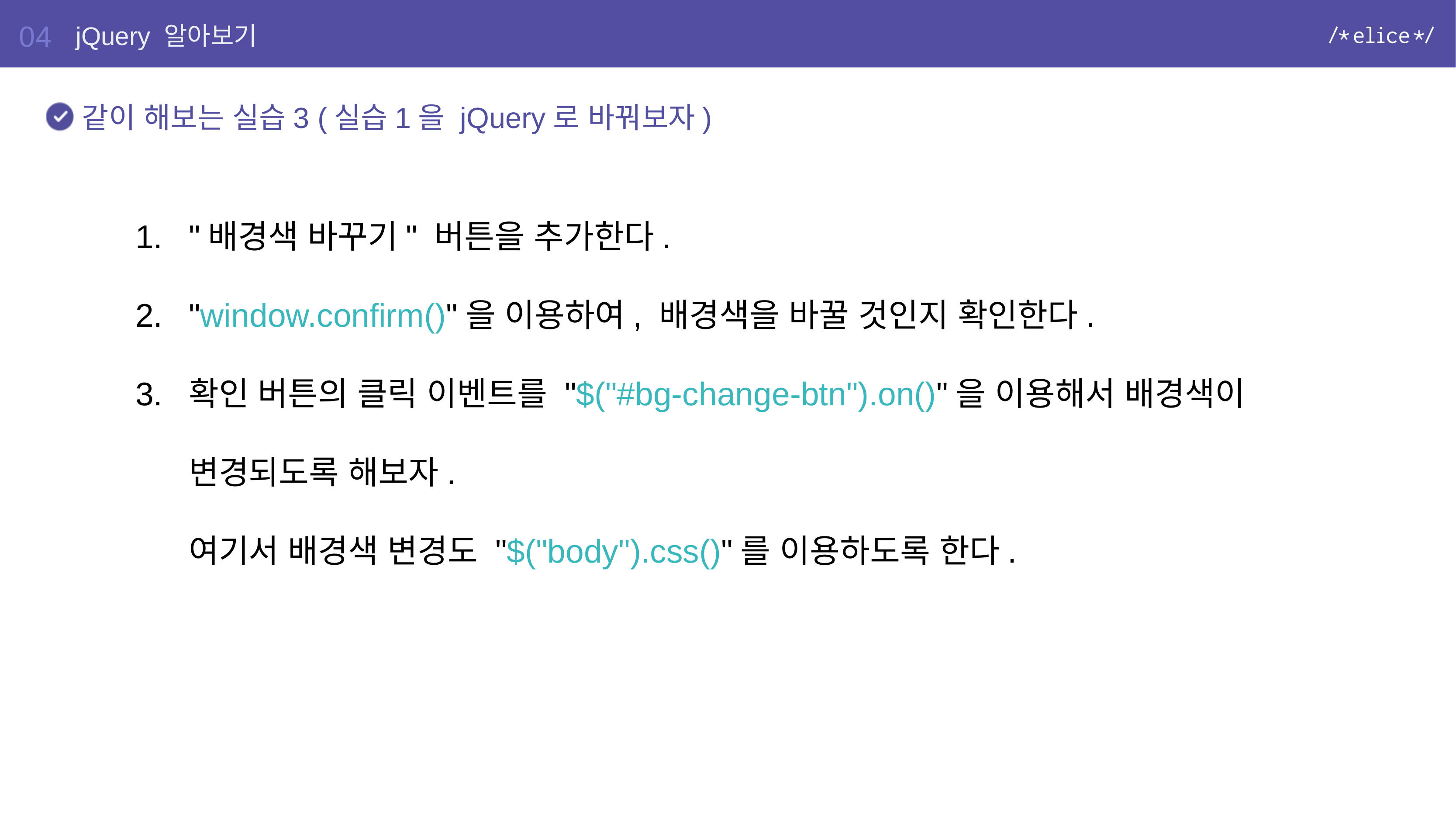

04
jQuery 알아보기
같이 해보는 실습3 (실습1을 jQuery로 바꿔보자)
"배경색 바꾸기" 버튼을 추가한다.
"window.confirm()"을 이용하여, 배경색을 바꿀 것인지 확인한다.
확인 버튼의 클릭 이벤트를 "$("#bg-change-btn").on()"을 이용해서 배경색이 변경되도록 해보자.
여기서 배경색 변경도 "$("body").css()"를 이용하도록 한다.